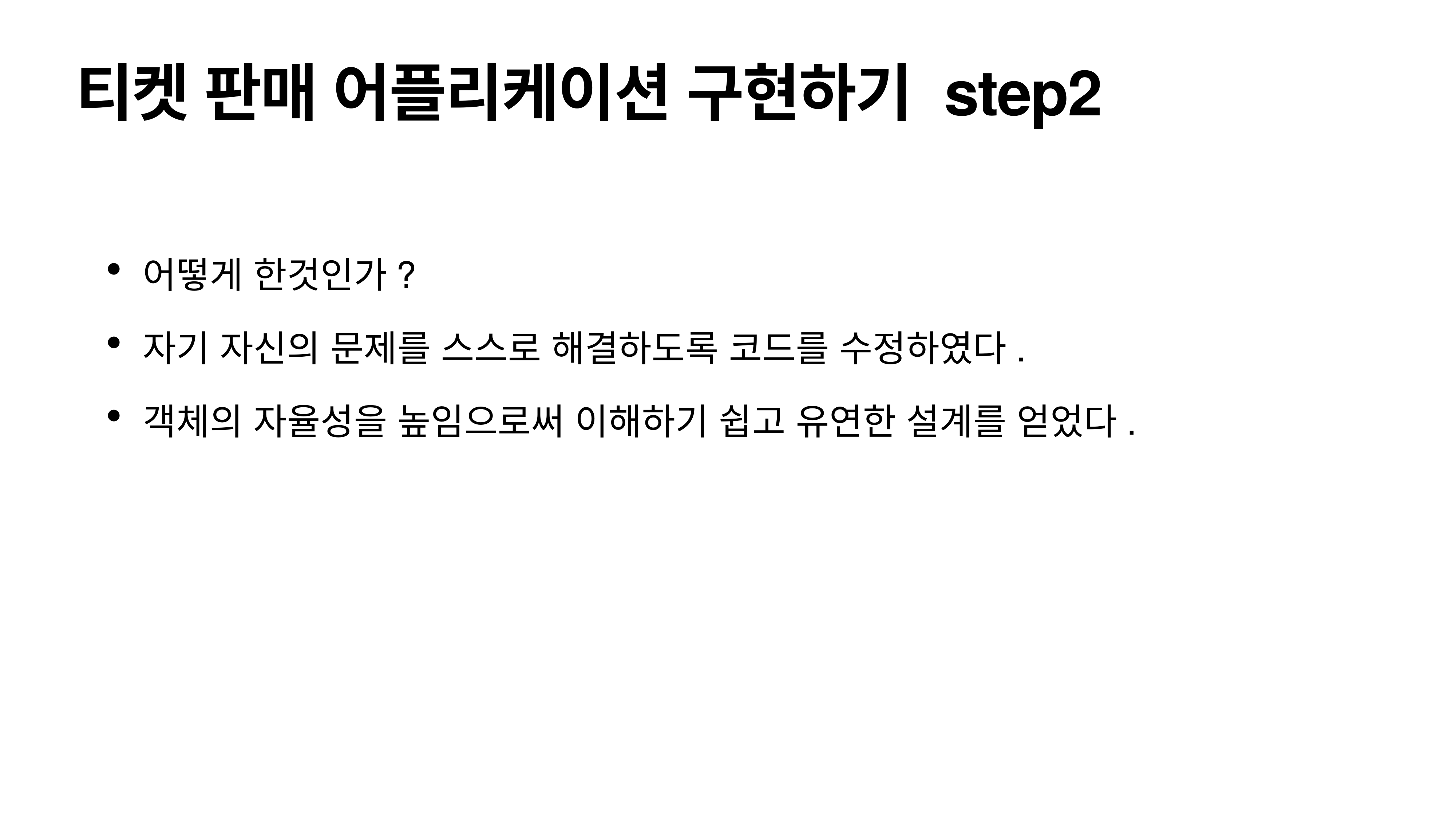

# 티켓 판매 어플리케이션 구현하기 step2
어떻게 한것인가?
자기 자신의 문제를 스스로 해결하도록 코드를 수정하였다.
객체의 자율성을 높임으로써 이해하기 쉽고 유연한 설계를 얻었다.